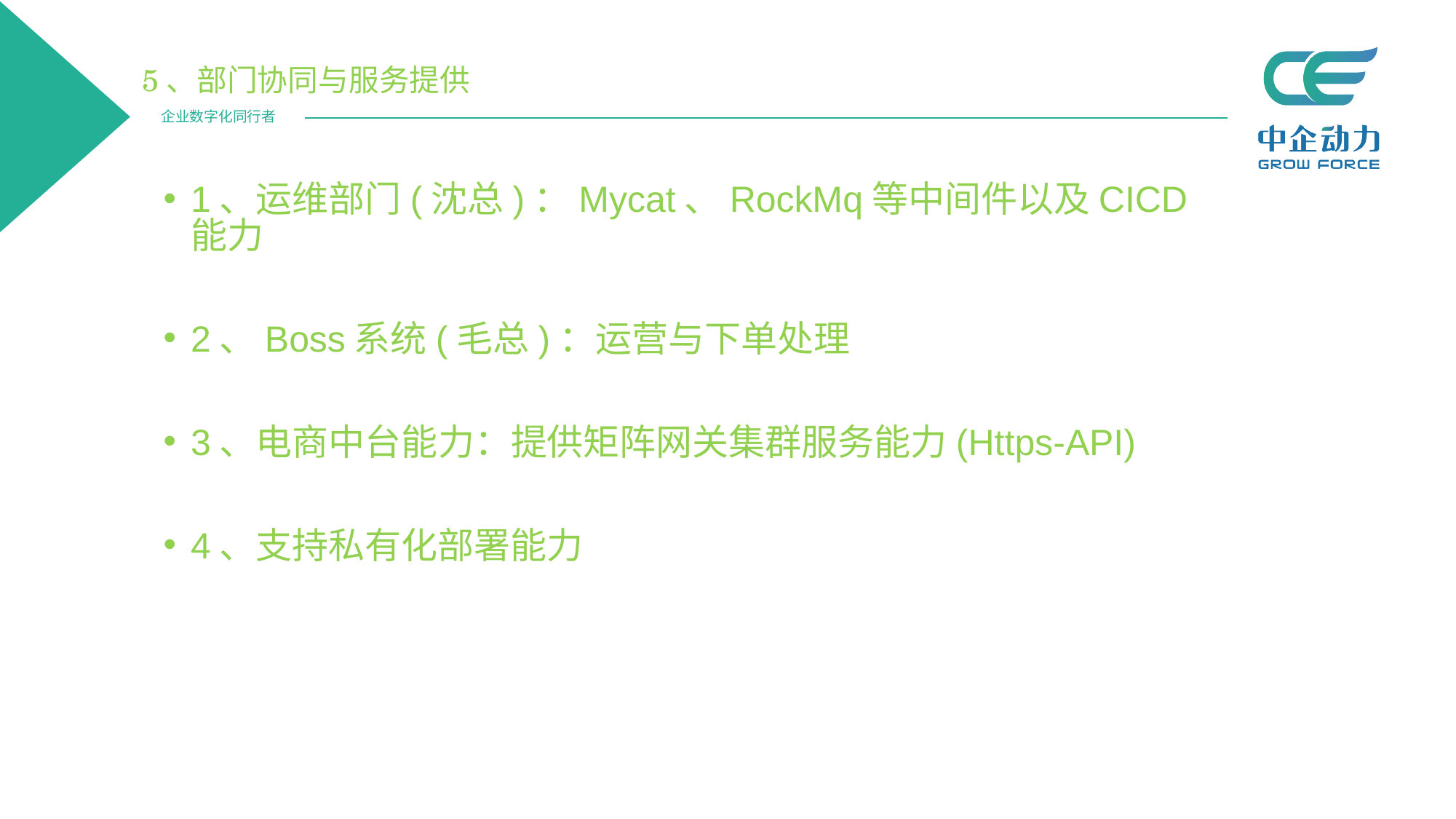

5、部门协同与服务提供
1、运维部门(沈总)：Mycat、RockMq等中间件以及CICD能力

2、Boss系统(毛总)：运营与下单处理

3、电商中台能力：提供矩阵网关集群服务能力(Https-API)

4、支持私有化部署能力